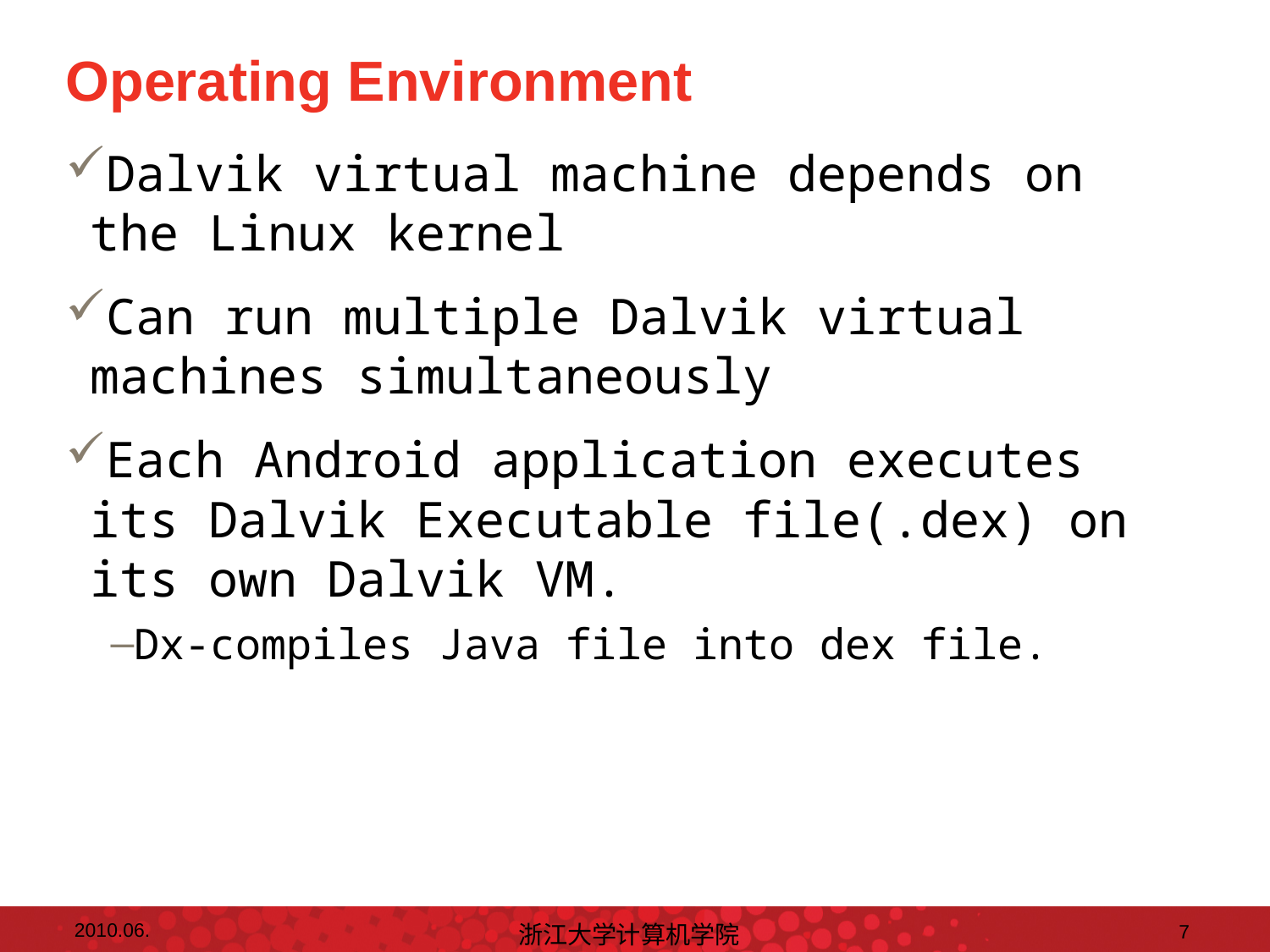

# Operating Environment
Dalvik virtual machine depends on the Linux kernel
Can run multiple Dalvik virtual machines simultaneously
Each Android application executes its Dalvik Executable file(.dex) on its own Dalvik VM.
Dx-compiles Java file into dex file.
2010.06.
浙江大学计算机学院
7